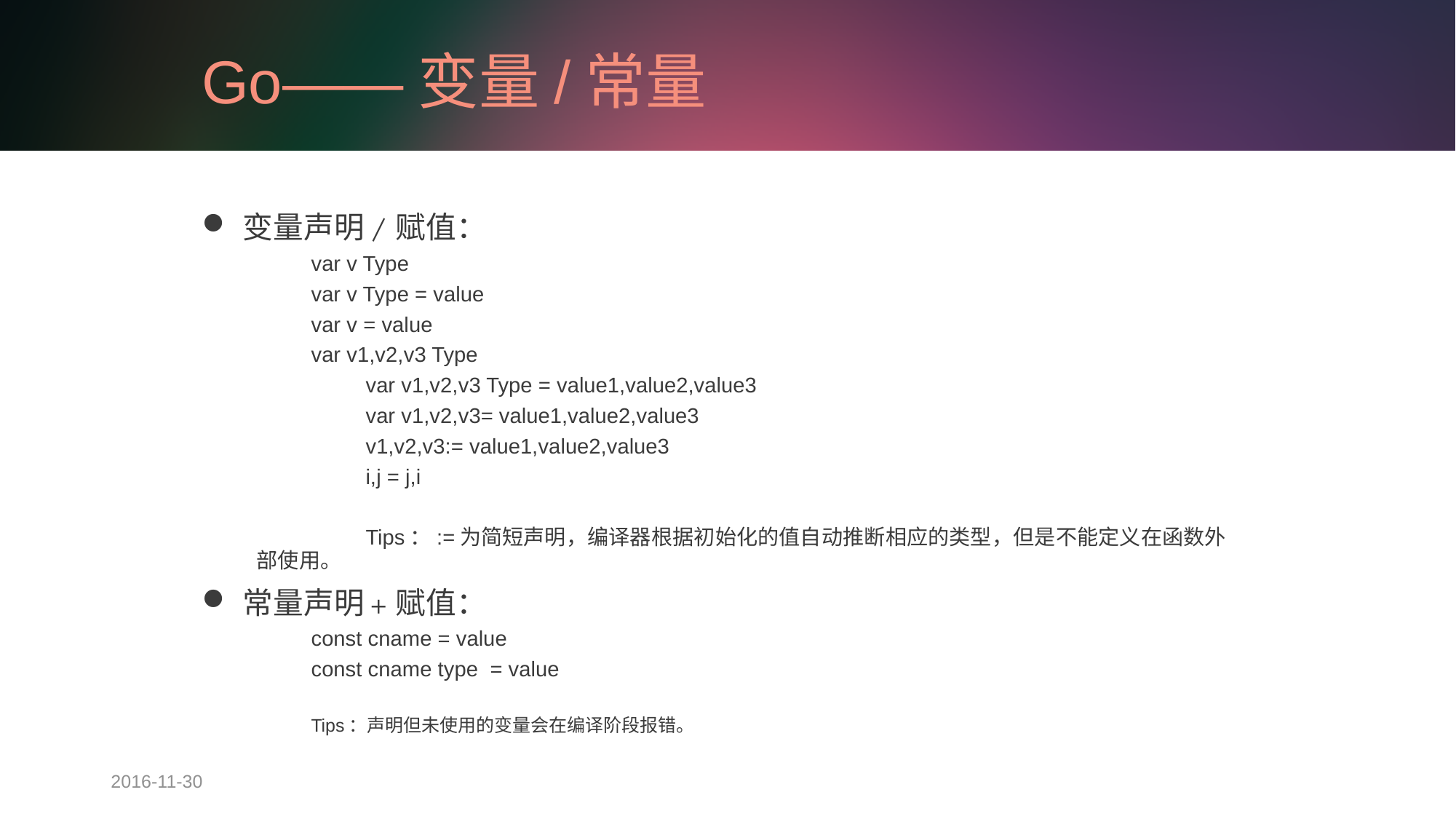

# Go——变量/常量
变量声明/赋值：
	var v Type
	var v Type = value
	var v = value
	var v1,v2,v3 Type
	var v1,v2,v3 Type = value1,value2,value3
	var v1,v2,v3= value1,value2,value3
	v1,v2,v3:= value1,value2,value3
	i,j = j,i

	Tips：:=为简短声明，编译器根据初始化的值自动推断相应的类型，但是不能定义在函数外部使用。
常量声明+赋值：
const cname = value
const cname type  = value

Tips：声明但未使用的变量会在编译阶段报错。

2016-11-30
11